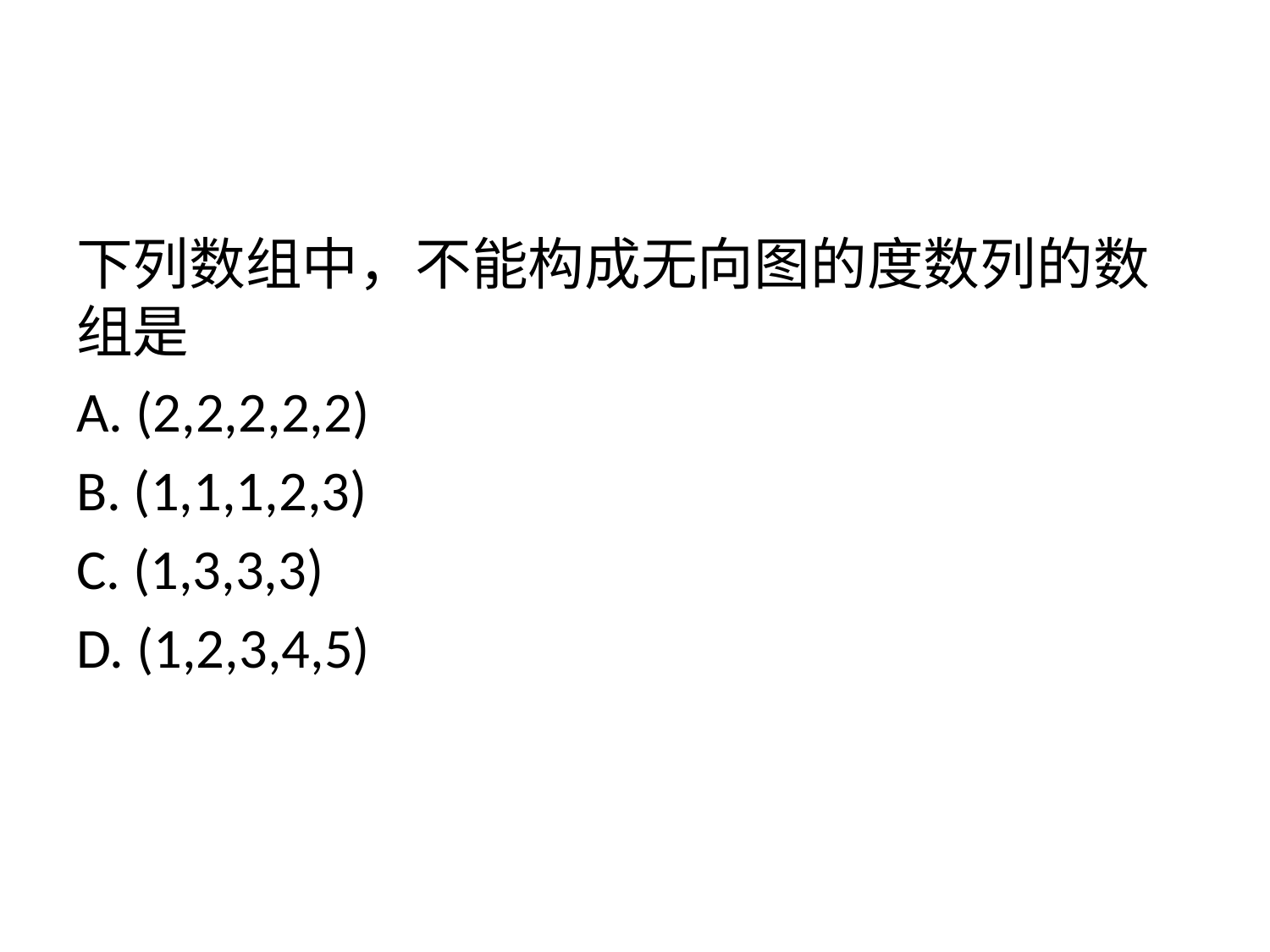

#
下列数组中，不能构成无向图的度数列的数组是
A. (2,2,2,2,2)
B. (1,1,1,2,3)
C. (1,3,3,3)
D. (1,2,3,4,5)